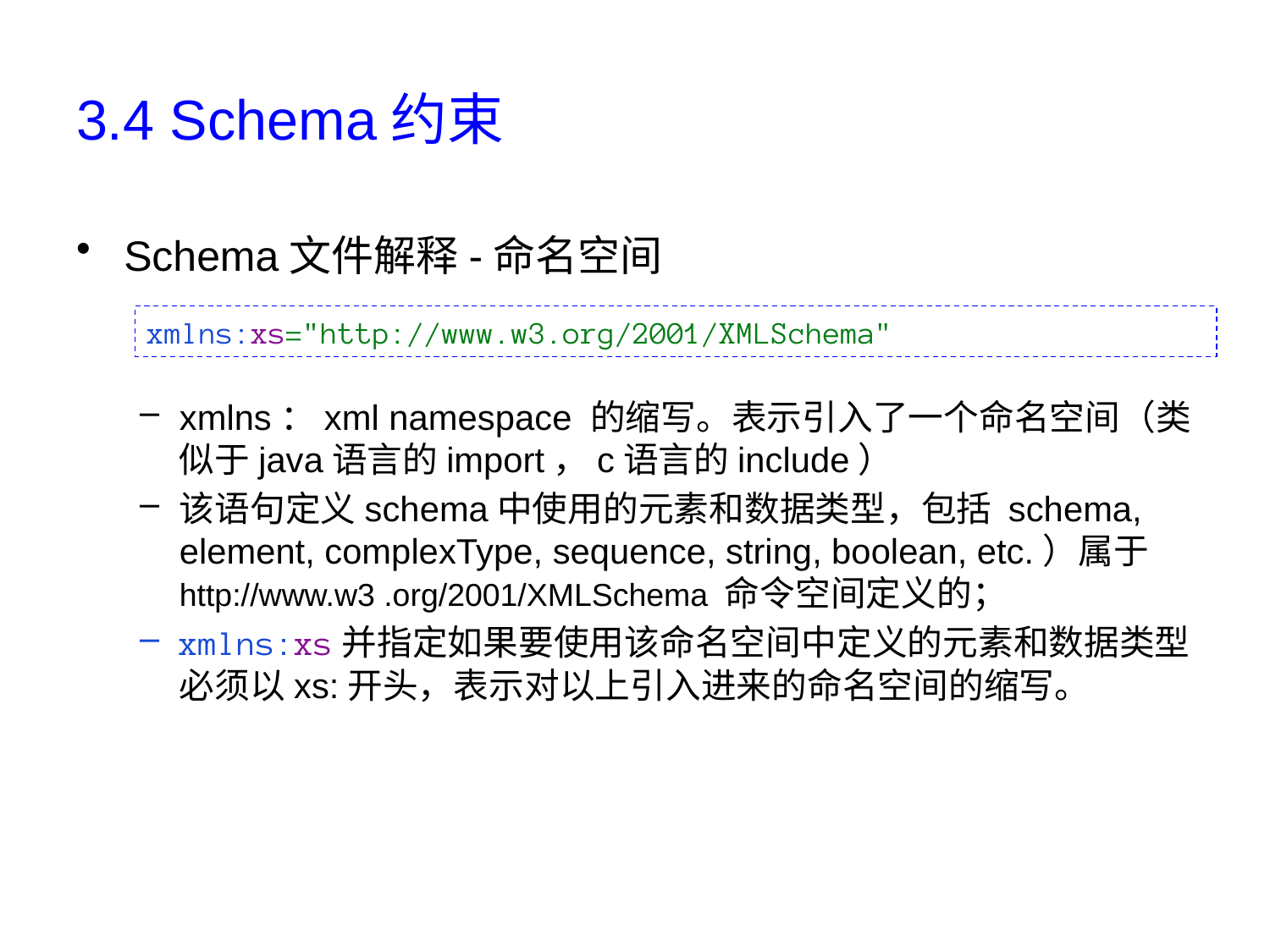

# 3.4 Schema约束
Schema文件解释-命名空间

xmlns：xml namespace 的缩写。表示引入了一个命名空间（类似于java语言的import，c语言的include）
该语句定义schema中使用的元素和数据类型，包括 schema, element, complexType, sequence, string, boolean, etc.）属于http://www.w3 .org/2001/XMLSchema 命令空间定义的；
xmlns:xs并指定如果要使用该命名空间中定义的元素和数据类型必须以xs:开头，表示对以上引入进来的命名空间的缩写。
xmlns:xs="http://www.w3.org/2001/XMLSchema"